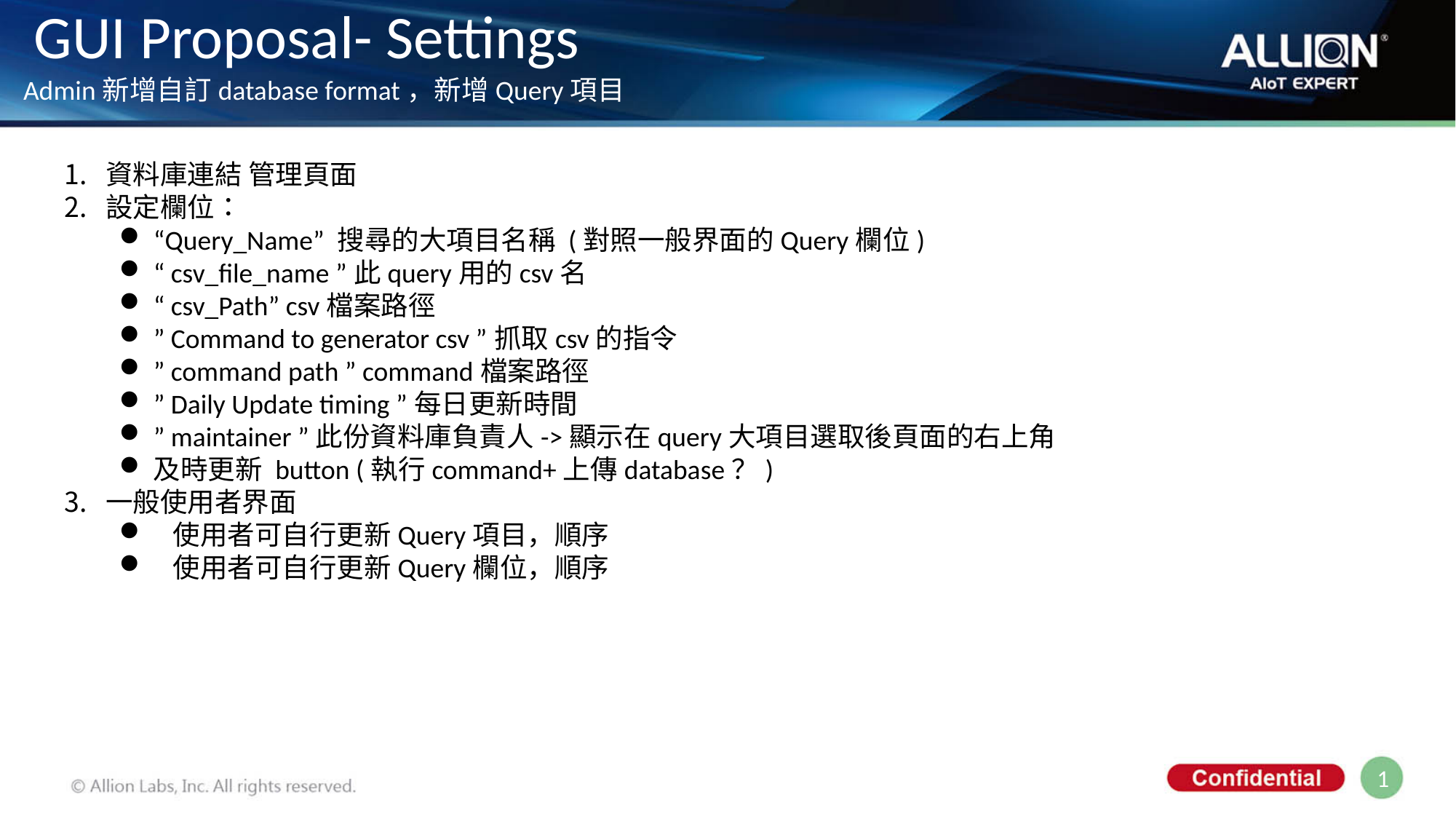

GUI Proposal- Settings
Admin新增自訂database format，新增Query項目
資料庫連結 管理頁面
設定欄位：
“Query_Name” 搜尋的大項目名稱 (對照一般界面的Query欄位)
“ csv_file_name ”此query用的csv名
“ csv_Path” csv檔案路徑
” Command to generator csv ”抓取csv的指令
” command path ” command檔案路徑
” Daily Update timing ”每日更新時間
” maintainer ”此份資料庫負責人->顯示在query大項目選取後頁面的右上角
及時更新 button (執行command+上傳database？)
一般使用者界面
 使用者可自行更新Query項目，順序
 使用者可自行更新Query欄位，順序

1